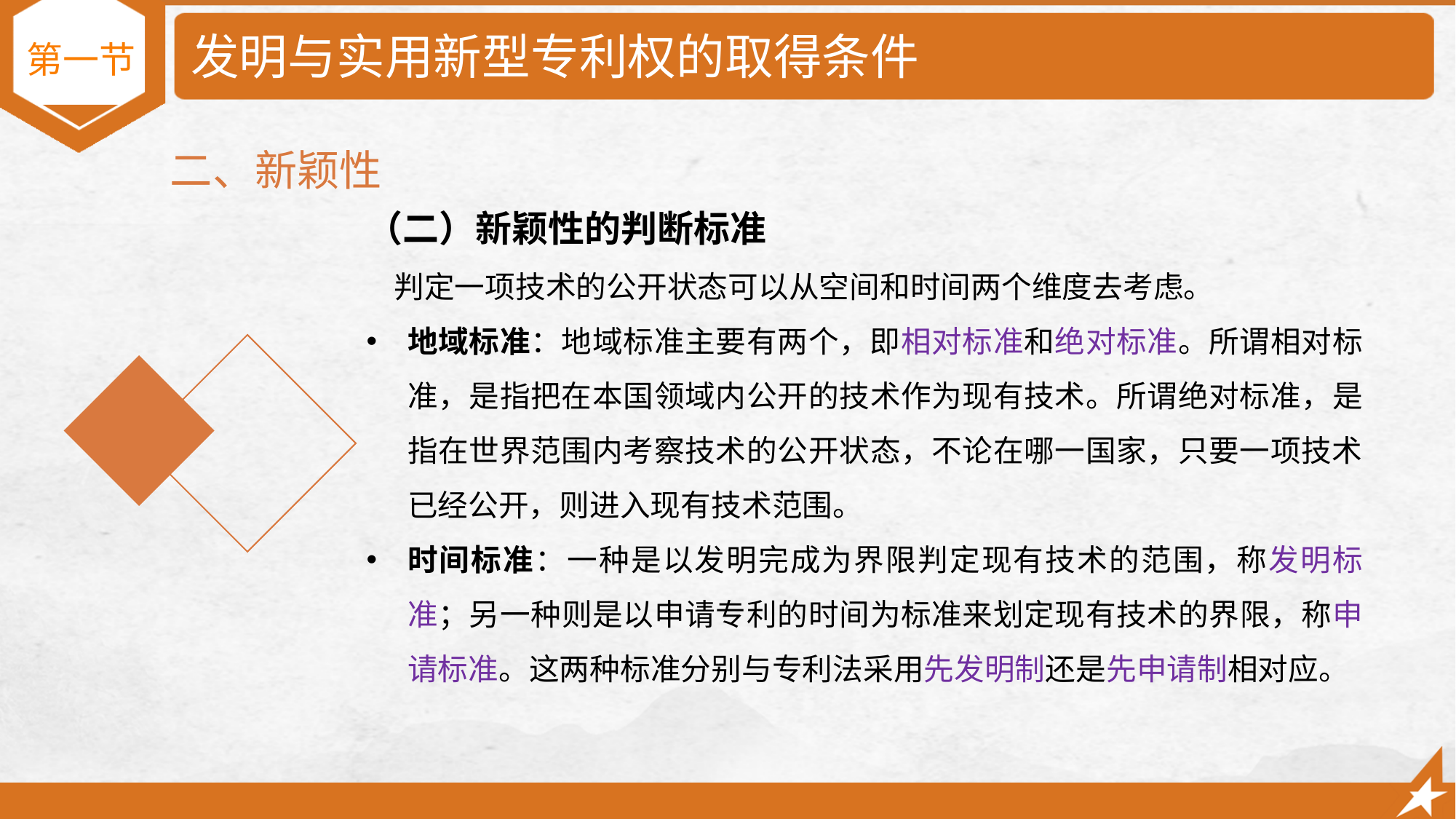

# 发明与实用新型专利权的取得条件
第一节
二、新颖性
（二）新颖性的判断标准
   判定一项技术的公开状态可以从空间和时间两个维度去考虑。
地域标准：地域标准主要有两个，即相对标准和绝对标准。所谓相对标准，是指把在本国领域内公开的技术作为现有技术。所谓绝对标准，是指在世界范围内考察技术的公开状态，不论在哪一国家，只要一项技术已经公开，则进入现有技术范围。
时间标准：一种是以发明完成为界限判定现有技术的范围，称发明标准；另一种则是以申请专利的时间为标准来划定现有技术的界限，称申请标准。这两种标准分别与专利法采用先发明制还是先申请制相对应。